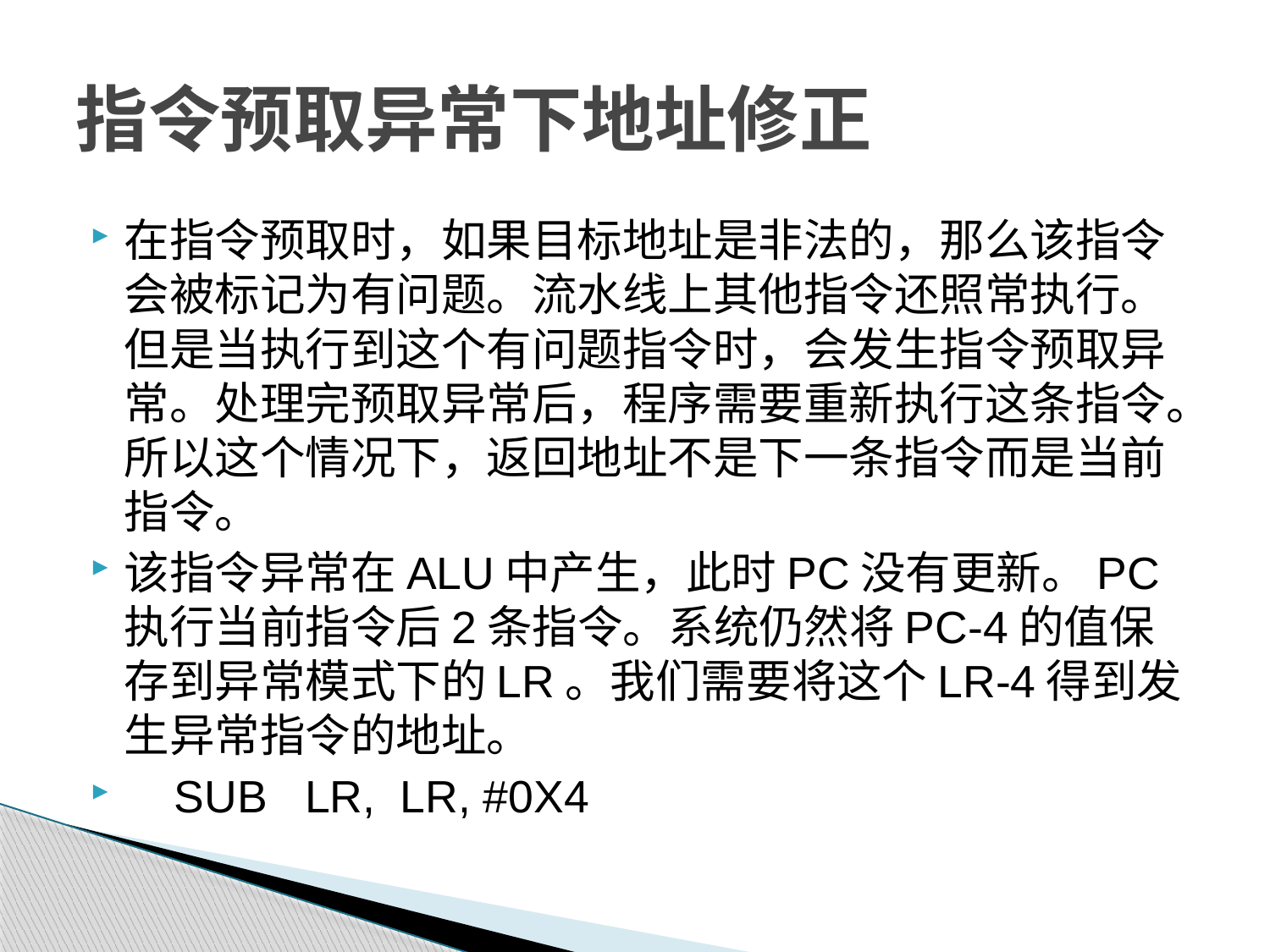

# 指令预取异常下地址修正
在指令预取时，如果目标地址是非法的，那么该指令会被标记为有问题。流水线上其他指令还照常执行。但是当执行到这个有问题指令时，会发生指令预取异常。处理完预取异常后，程序需要重新执行这条指令。所以这个情况下，返回地址不是下一条指令而是当前指令。
该指令异常在ALU中产生，此时PC没有更新。PC执行当前指令后2条指令。系统仍然将PC-4的值保存到异常模式下的LR。我们需要将这个LR-4得到发生异常指令的地址。
    SUB   LR,  LR, #0X4